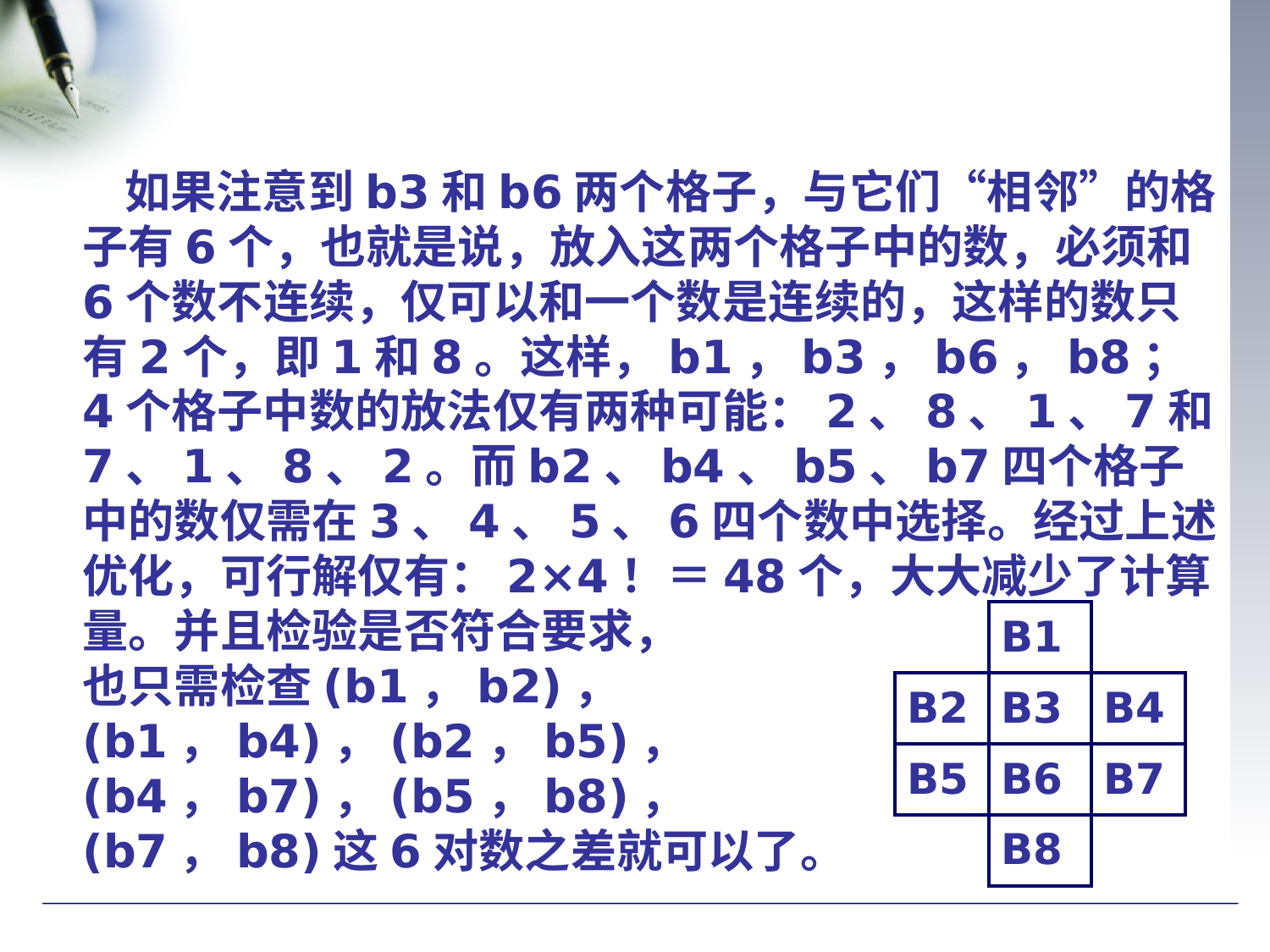

#
   如果注意到b3和b6两个格子，与它们“相邻”的格子有6个，也就是说，放入这两个格子中的数，必须和6个数不连续，仅可以和一个数是连续的，这样的数只有2个，即1和8。这样，b1，b3，b6，b8；4个格子中数的放法仅有两种可能：2、8、1、7和7、1、8、2。而b2、b4、b5、b7四个格子中的数仅需在3、4、5、6四个数中选择。经过上述优化，可行解仅有：2×4！＝48个，大大减少了计算量。并且检验是否符合要求，
也只需检查(b1，b2)，
(b1，b4)，(b2，b5)，
(b4，b7)，(b5，b8)，
(b7，b8)这6对数之差就可以了。
|  | B1 |  |
| --- | --- | --- |
| B2 | B3 | B4 |
| B5 | B6 | B7 |
|  | B8 |  |